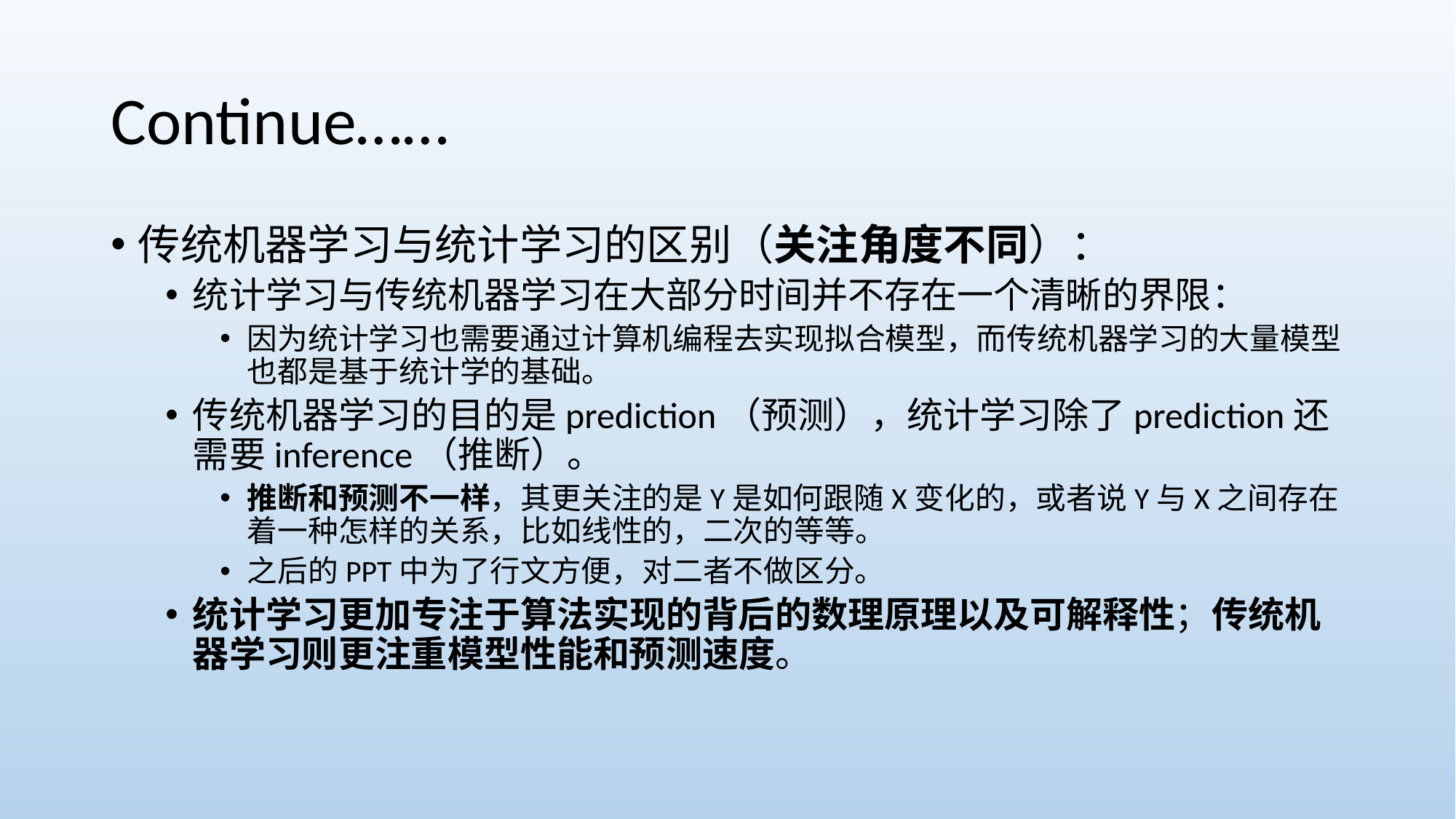

# Continue……
传统机器学习与统计学习的区别（关注角度不同）：
统计学习与传统机器学习在大部分时间并不存在一个清晰的界限：
因为统计学习也需要通过计算机编程去实现拟合模型，而传统机器学习的大量模型也都是基于统计学的基础。
传统机器学习的目的是prediction（预测），统计学习除了prediction还需要inference（推断）。
推断和预测不一样，其更关注的是Y是如何跟随X变化的，或者说Y与X之间存在着一种怎样的关系，比如线性的，二次的等等。
之后的PPT中为了行文方便，对二者不做区分。
统计学习更加专注于算法实现的背后的数理原理以及可解释性；传统机器学习则更注重模型性能和预测速度。